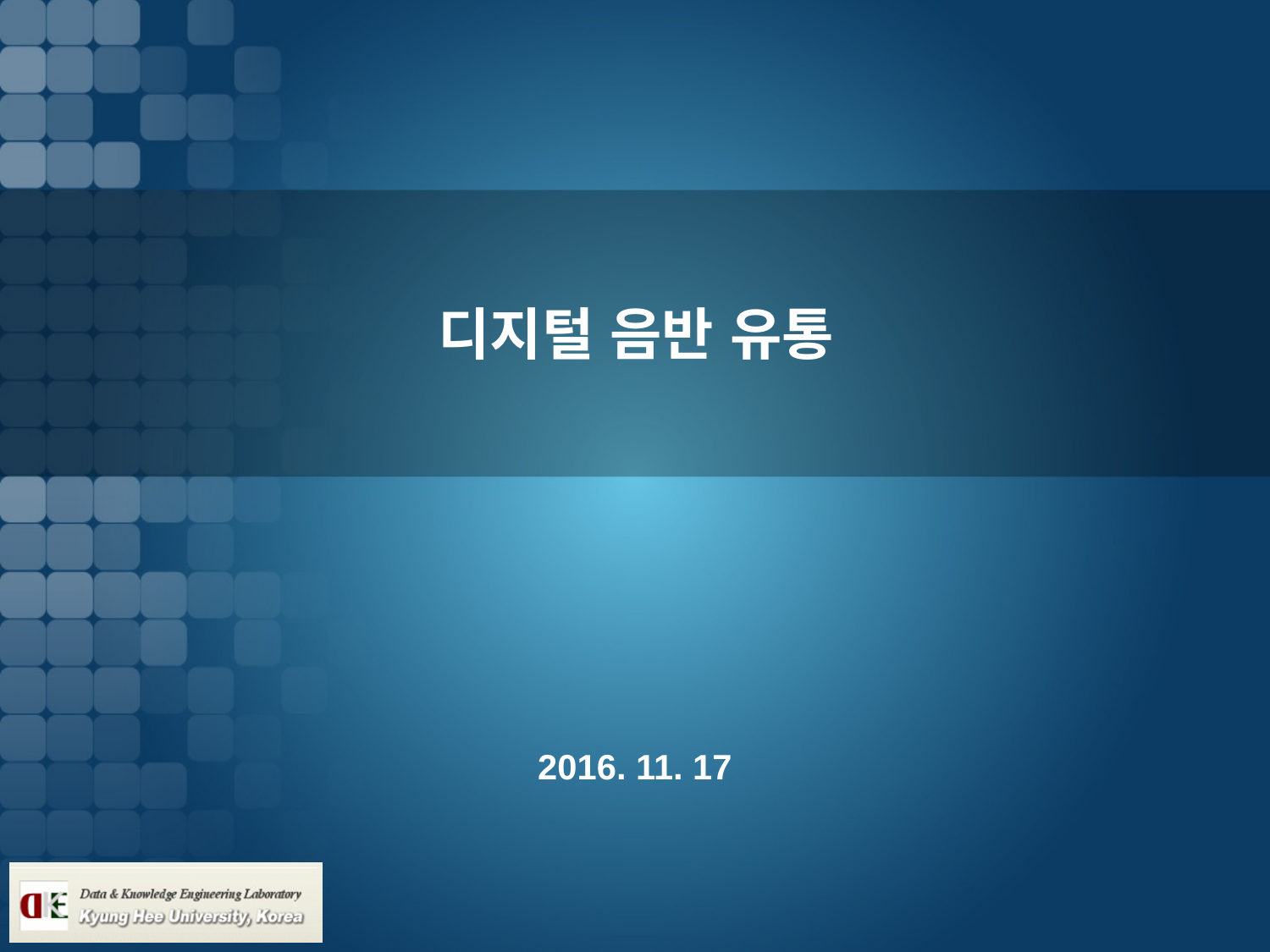

# 디지털 음반 유통
2016. 11. 17